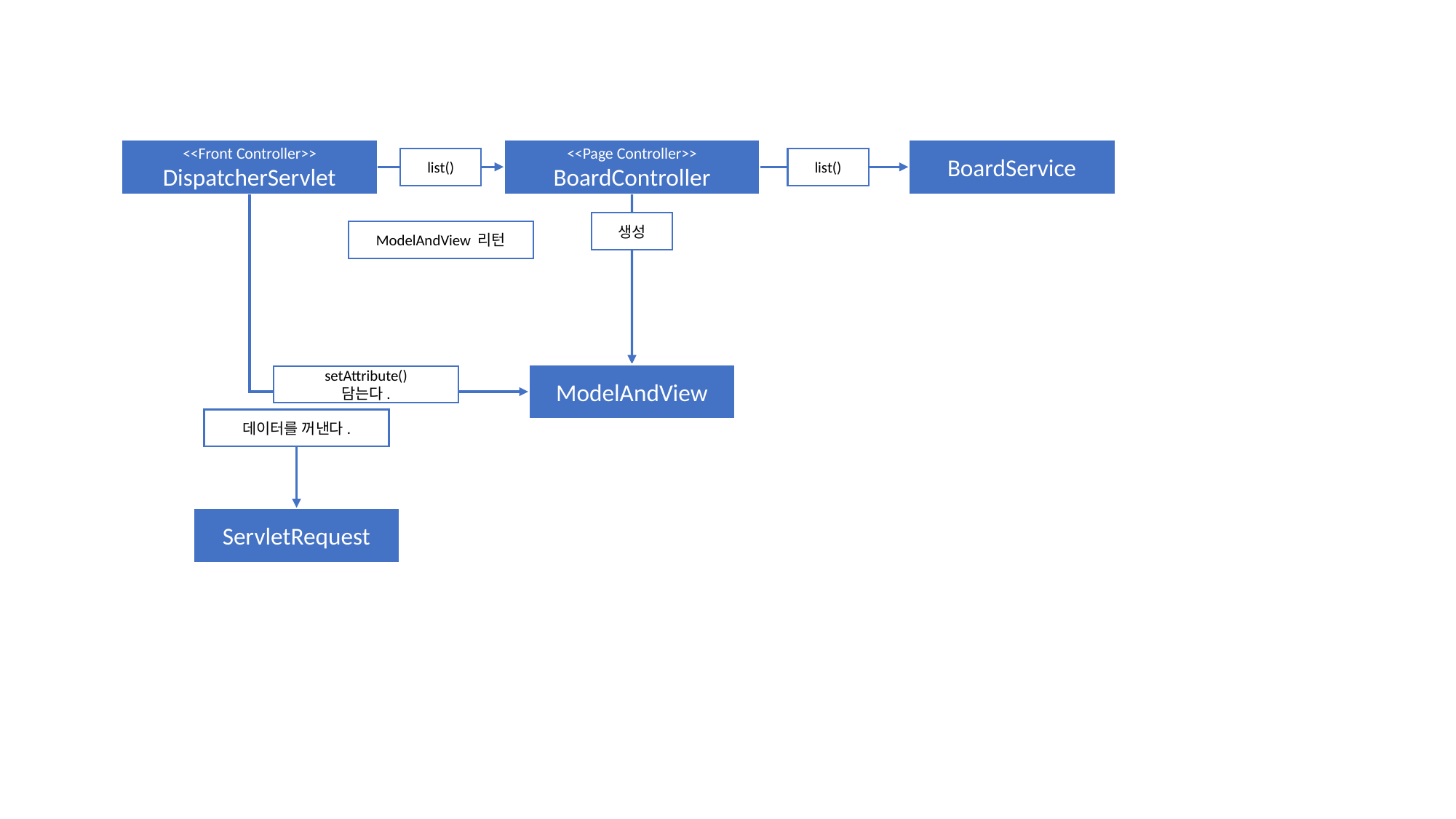

<<Front Controller>>
DispatcherServlet
<<Page Controller>>
BoardController
BoardService
list()
list()
생성
ModelAndView 리턴
ModelAndView
setAttribute()
담는다.
데이터를 꺼낸다.
ServletRequest